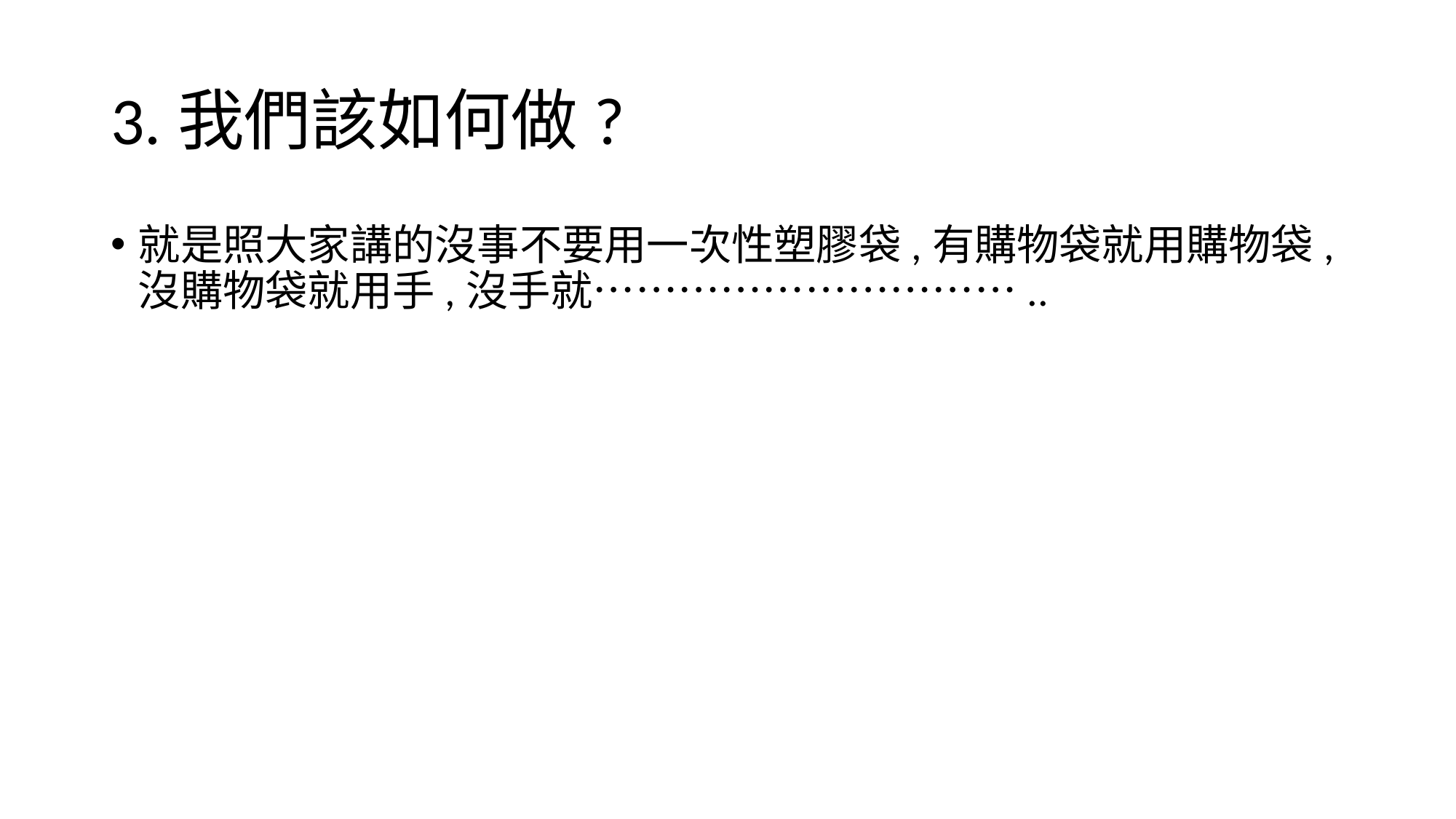

# 3.我們該如何做?
就是照大家講的沒事不要用一次性塑膠袋,有購物袋就用購物袋,沒購物袋就用手,沒手就…………………………..